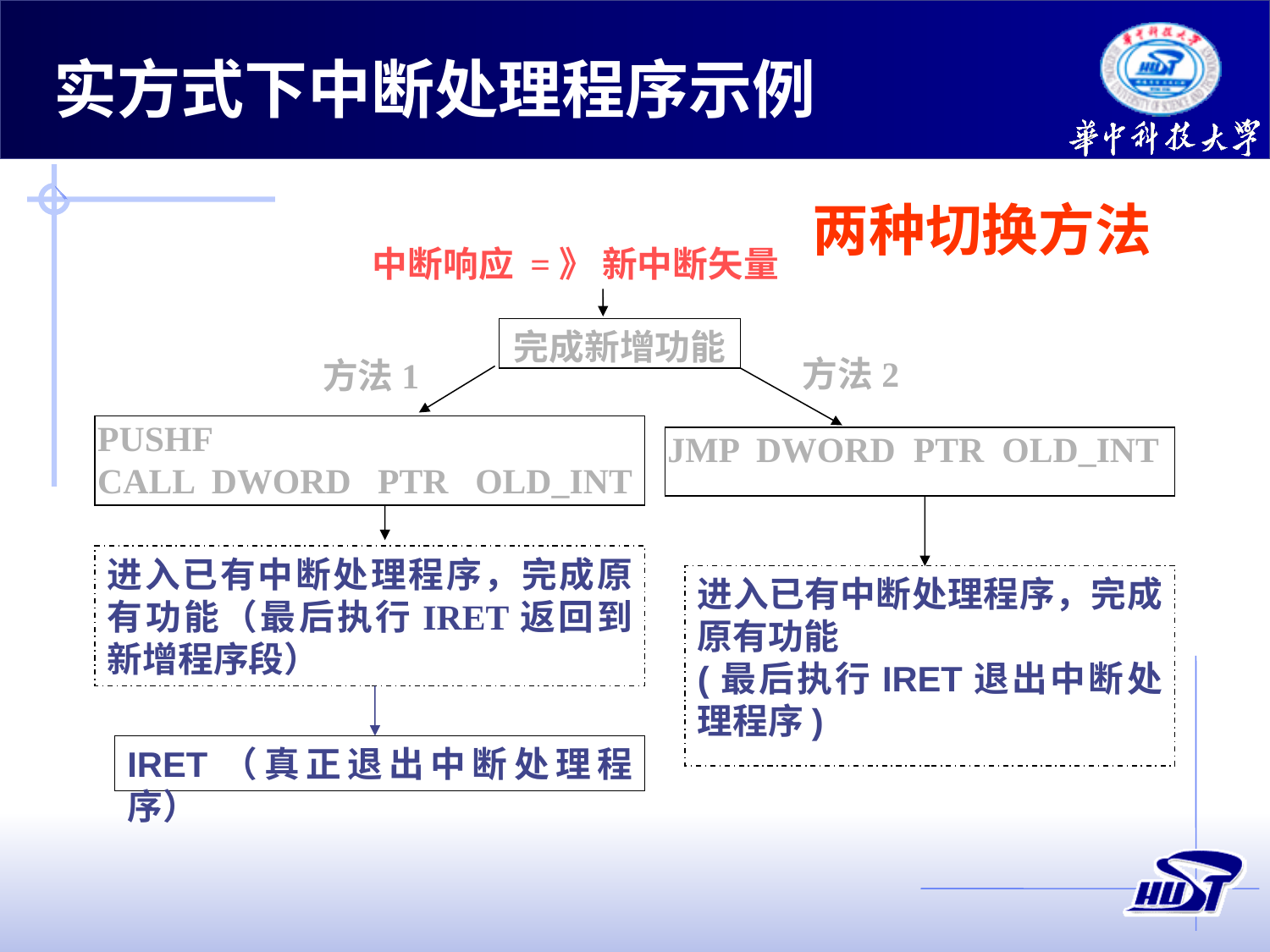

实方式下中断处理程序示例
两种切换方法
中断响应 =》 新中断矢量

完成新增功能
方法2
方法1

PUSHF
CALL  DWORD   PTR   OLD_INT
JMP  DWORD  PTR  OLD_INT

进入已有中断处理程序，完成原有功能（最后执行IRET返回到新增程序段）
进入已有中断处理程序，完成原有功能
(最后执行IRET退出中断处理程序)

IRET（真正退出中断处理程序）